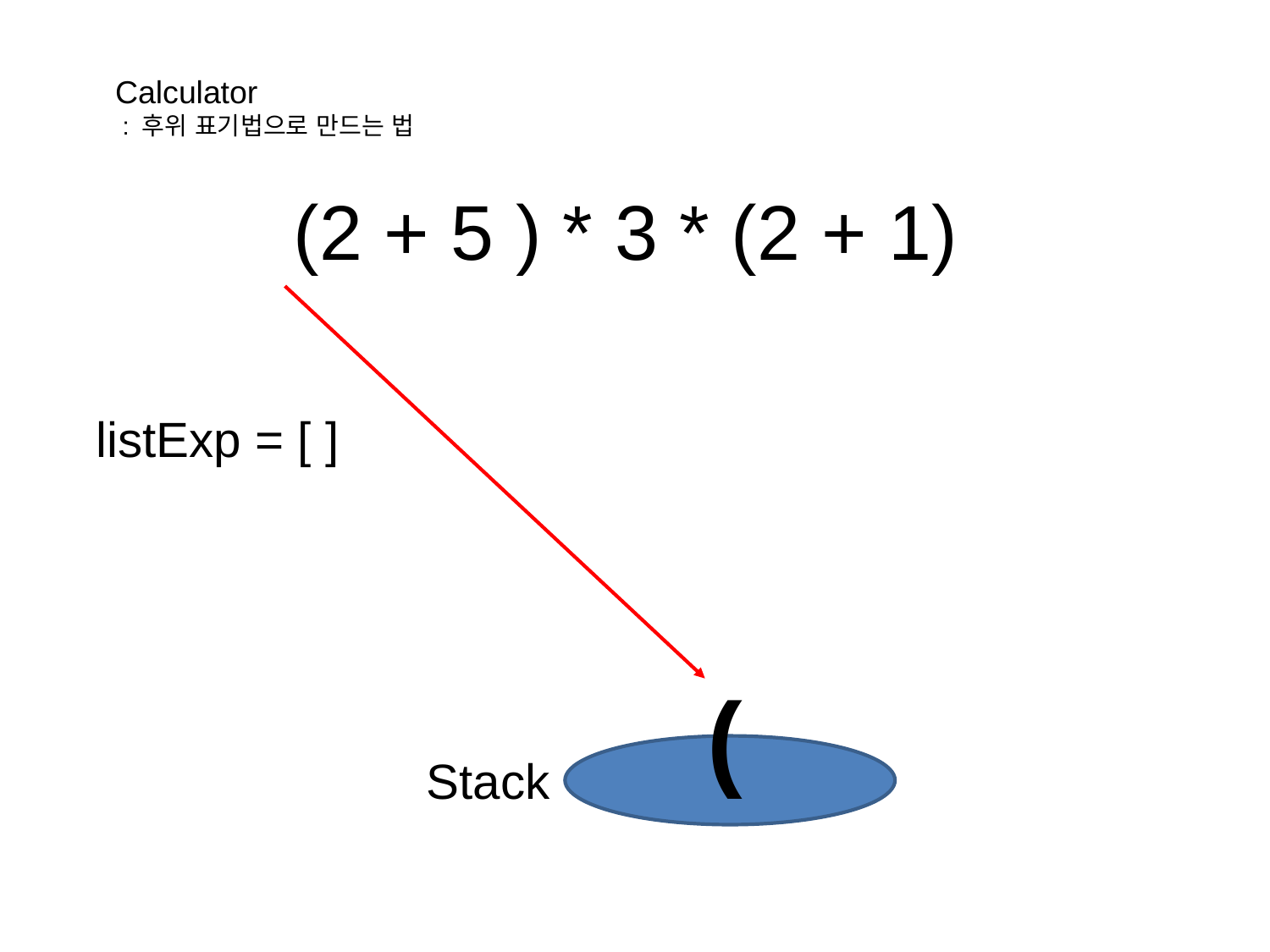

Calculator
 : 후위 표기법으로 만드는 법
(2 + 5 ) * 3 * (2 + 1)
listExp = [ ]
(

Stack